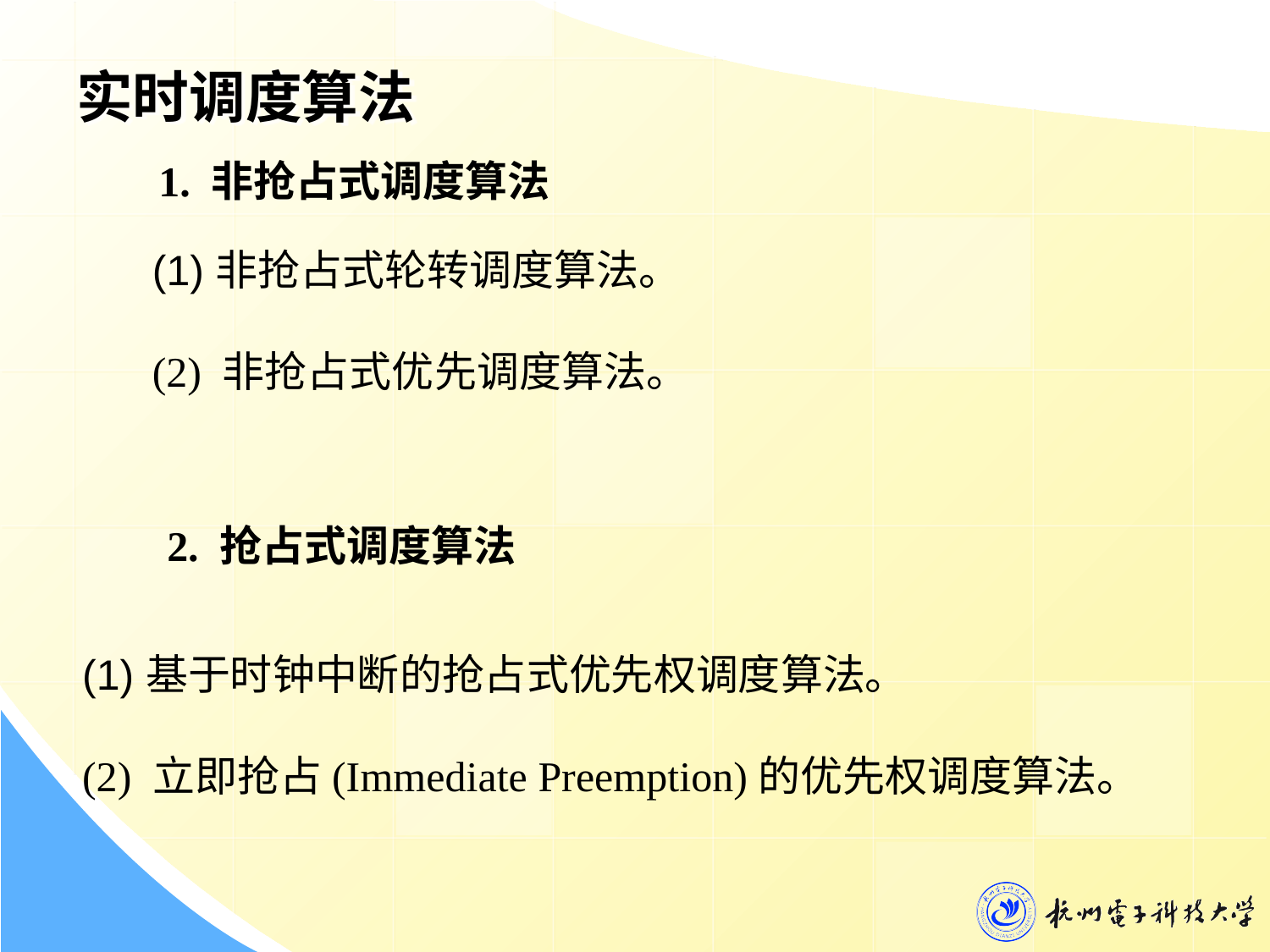

实时调度算法
1. 非抢占式调度算法
非抢占式轮转调度算法。
(2) 非抢占式优先调度算法。
2. 抢占式调度算法
基于时钟中断的抢占式优先权调度算法。
(2) 立即抢占(Immediate Preemption)的优先权调度算法。